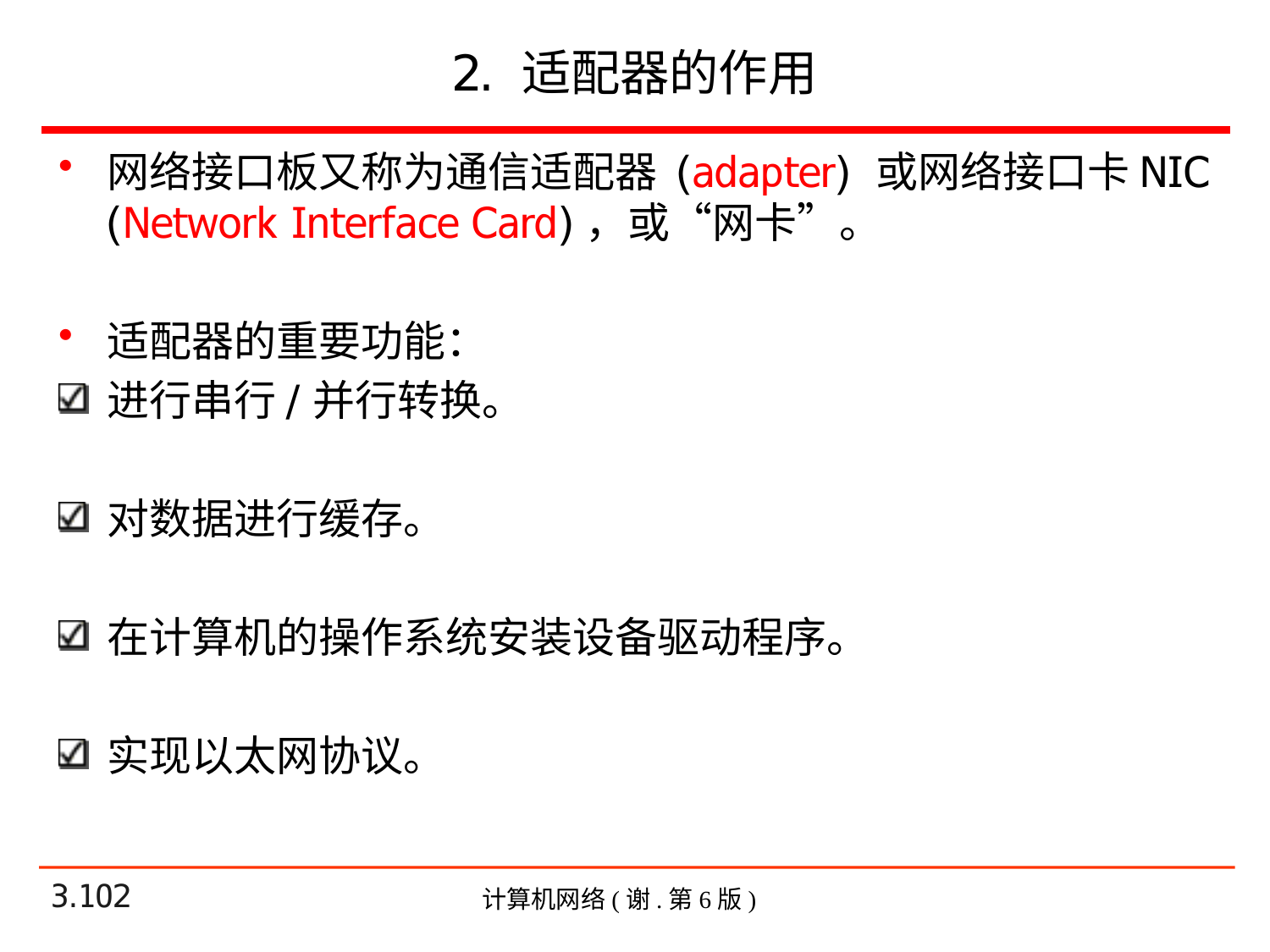

# 2. 适配器的作用
网络接口板又称为通信适配器 (adapter) 或网络接口卡NIC (Network Interface Card)，或“网卡”。

适配器的重要功能：
进行串行/并行转换。

对数据进行缓存。

在计算机的操作系统安装设备驱动程序。

实现以太网协议。